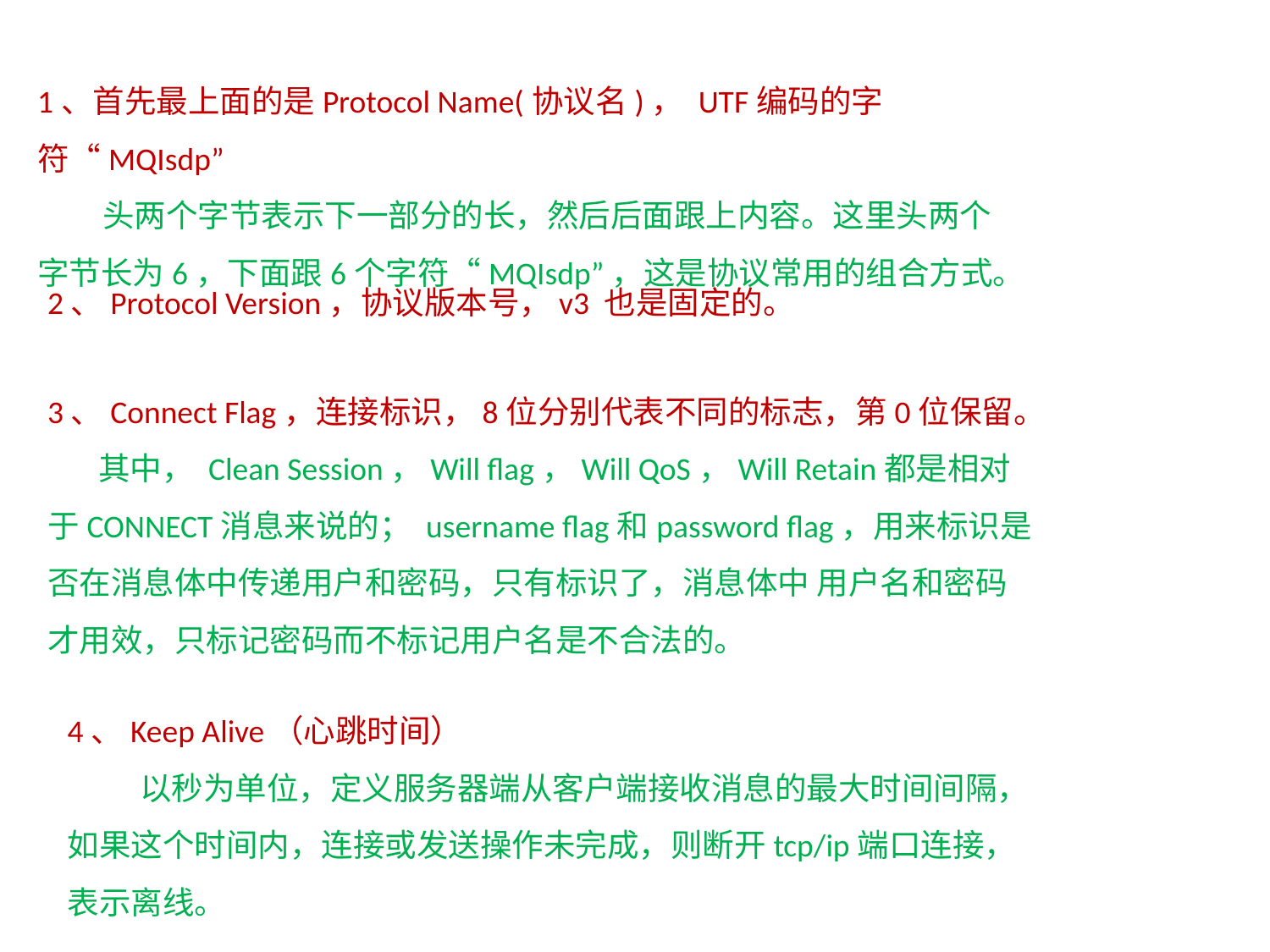

1、首先最上面的是Protocol Name(协议名)， UTF编码的字符“MQIsdp”
        头两个字节表示下一部分的长，然后后面跟上内容。这里头两个字节长为6，下面跟6个字符“MQIsdp”，这是协议常用的组合方式。
2、Protocol Version，协议版本号，v3 也是固定的。
3、Connect Flag，连接标识，8位分别代表不同的标志，第0位保留。
      其中， Clean Session，Will flag，Will QoS，Will Retain都是相对于CONNECT消息来说的； username flag和password flag，用来标识是否在消息体中传递用户和密码，只有标识了，消息体中 用户名和密码才用效，只标记密码而不标记用户名是不合法的。
4、Keep Alive（心跳时间）
         以秒为单位，定义服务器端从客户端接收消息的最大时间间隔，如果这个时间内，连接或发送操作未完成，则断开tcp/ip端口连接，表示离线。